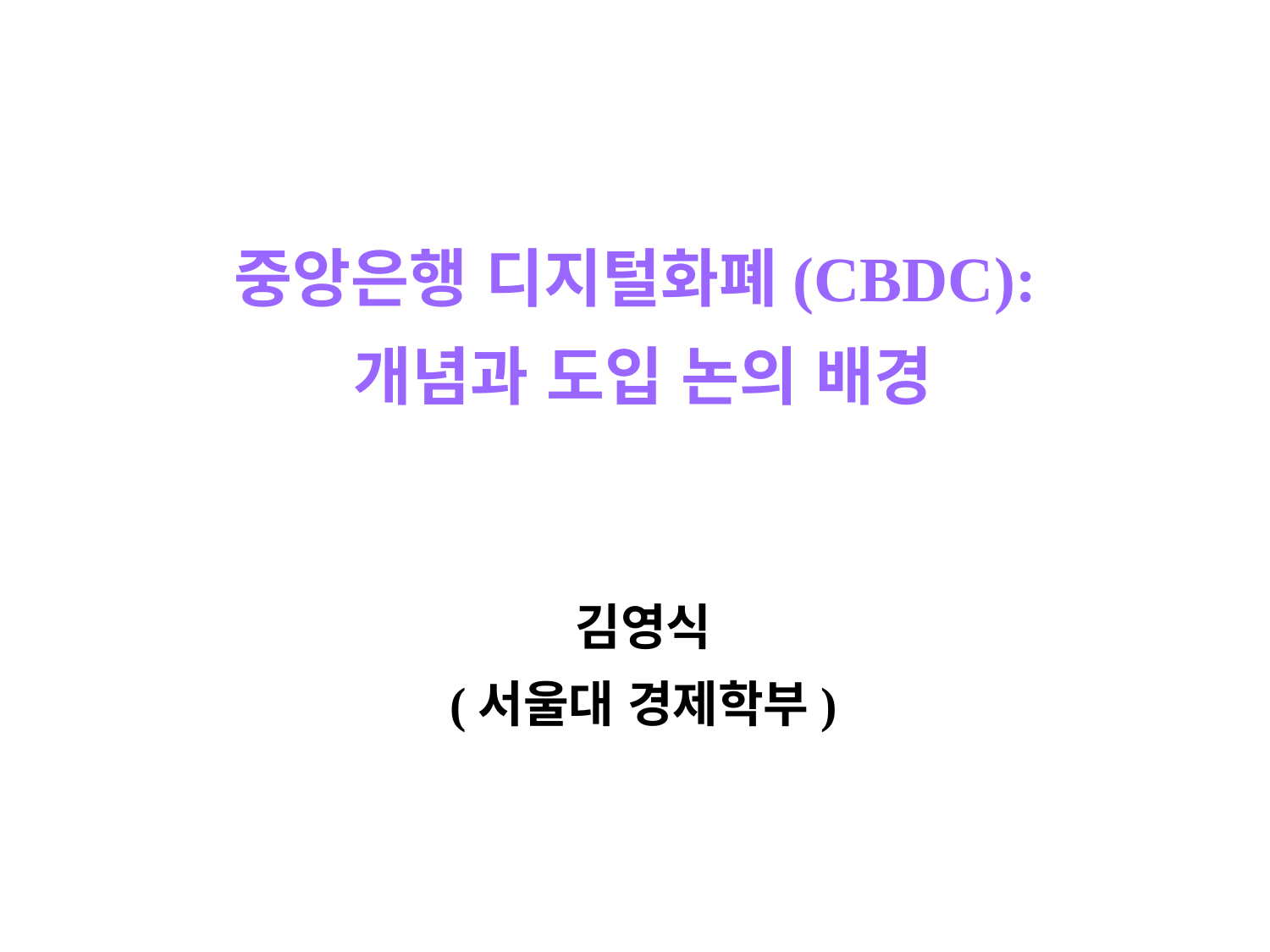

# 중앙은행 디지털화폐(CBDC): 개념과 도입 논의 배경 김영식 (서울대 경제학부)